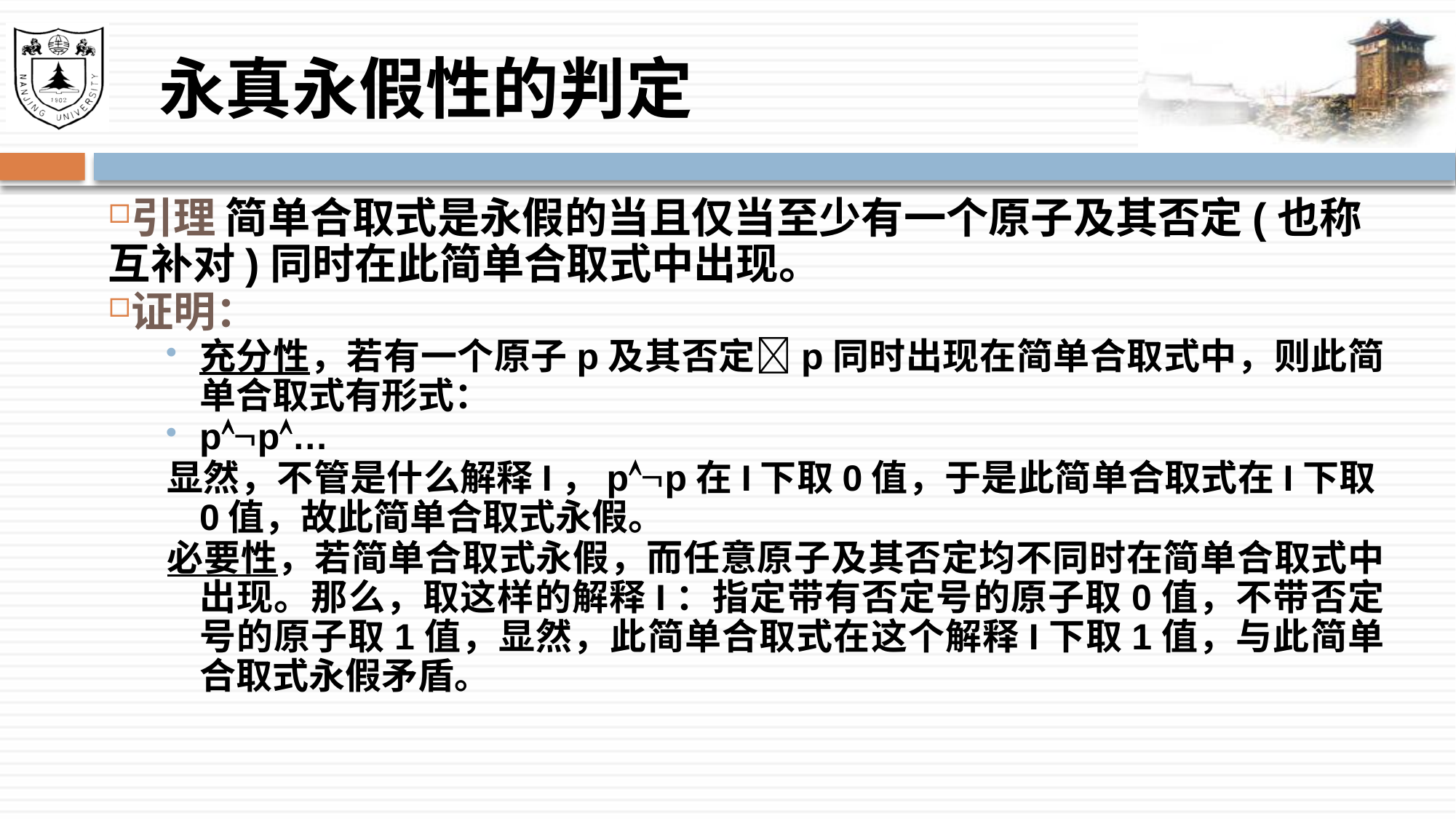

# 永真永假性的判定
引理 简单合取式是永假的当且仅当至少有一个原子及其否定(也称互补对)同时在此简单合取式中出现。
证明：
充分性，若有一个原子p及其否定¬p同时出现在简单合取式中，则此简单合取式有形式：
p∧¬p∧…
显然，不管是什么解释I，p∧¬p在I下取0值，于是此简单合取式在I下取0值，故此简单合取式永假。
必要性，若简单合取式永假，而任意原子及其否定均不同时在简单合取式中出现。那么，取这样的解释I：指定带有否定号的原子取0值，不带否定号的原子取1值，显然，此简单合取式在这个解释I下取1值，与此简单合取式永假矛盾。